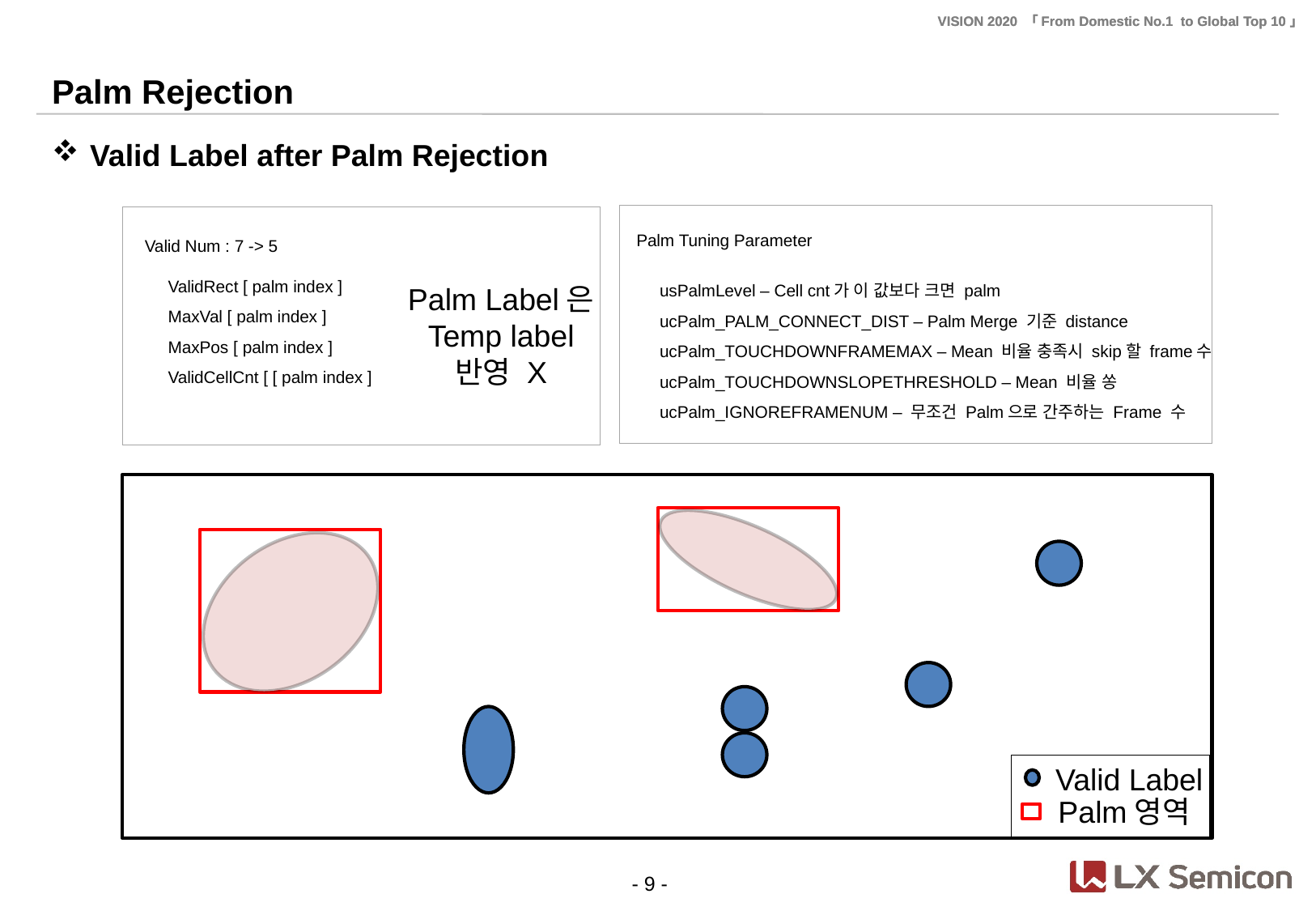

Palm Rejection
Valid Label after Palm Rejection

Palm Tuning Parameter

     usPalmLevel – Cell cnt가 이 값보다 크면 palm
     ucPalm_PALM_CONNECT_DIST – Palm Merge 기준 distance
     ucPalm_TOUCHDOWNFRAMEMAX – Mean 비율 충족시 skip할 frame수
     ucPalm_TOUCHDOWNSLOPETHRESHOLD – Mean 비율 쏭
     ucPalm_IGNOREFRAMENUM – 무조건 Palm으로 간주하는 Frame 수
Valid Num : 7 -> 5

     ValidRect [ palm index ]
     MaxVal [ palm index ]
     MaxPos [ palm index ]
     ValidCellCnt [ [ palm index ]
Palm Label은
Temp label
반영 X

Valid Label

Palm영역